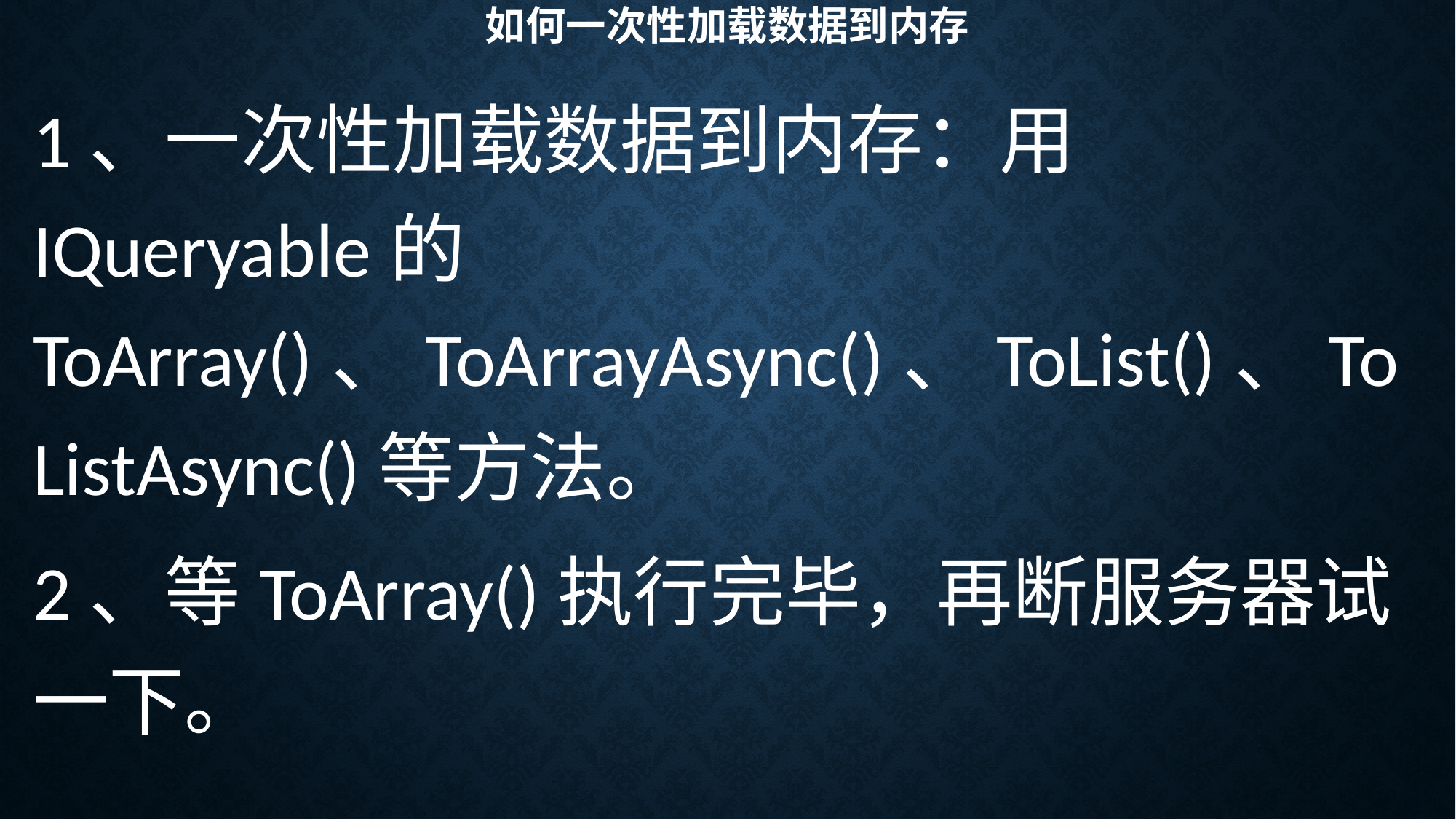

# 如何一次性加载数据到内存
1、一次性加载数据到内存：用IQueryable的ToArray()、ToArrayAsync()、ToList()、ToListAsync()等方法。
2、等ToArray()执行完毕，再断服务器试一下。